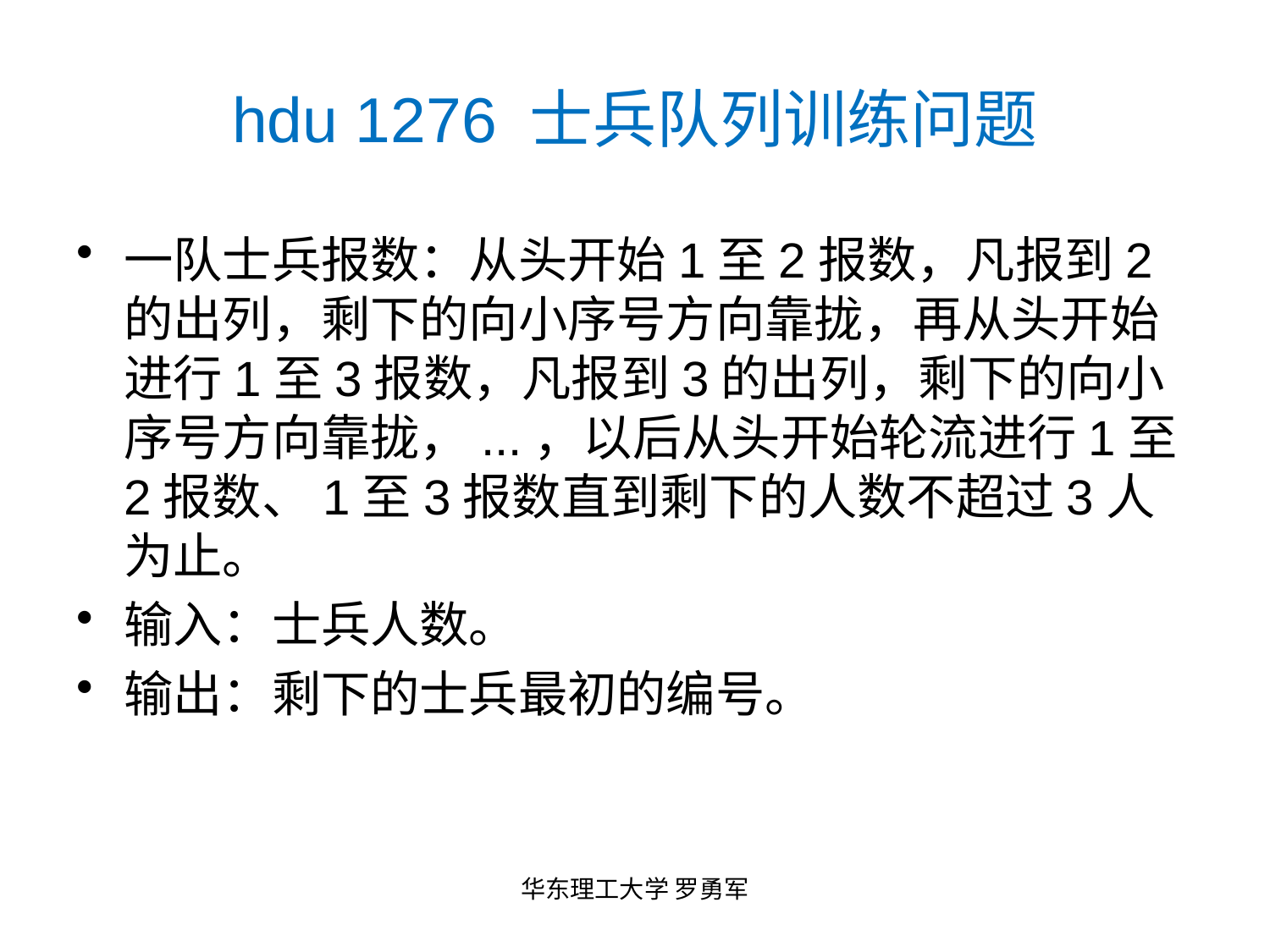

# hdu 1276 士兵队列训练问题
一队士兵报数：从头开始1至2报数，凡报到2的出列，剩下的向小序号方向靠拢，再从头开始进行1至3报数，凡报到3的出列，剩下的向小序号方向靠拢，...，以后从头开始轮流进行1至2报数、1至3报数直到剩下的人数不超过3人为止。
输入：士兵人数。
输出：剩下的士兵最初的编号。
华东理工大学 罗勇军